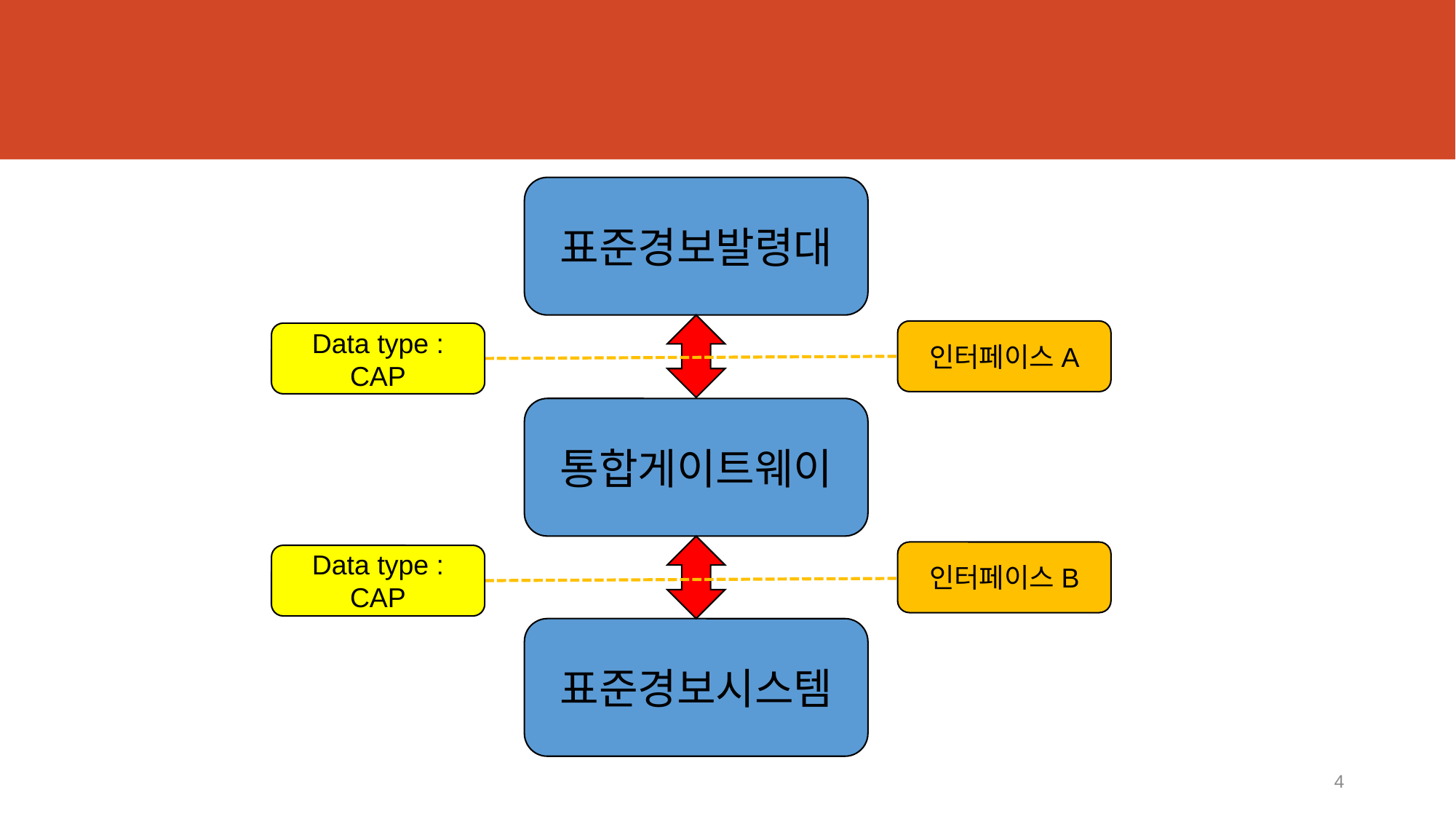

#
표준경보발령대

인터페이스A
Data type :
CAP
통합게이트웨이

인터페이스B
Data type :
CAP
표준경보시스템
4